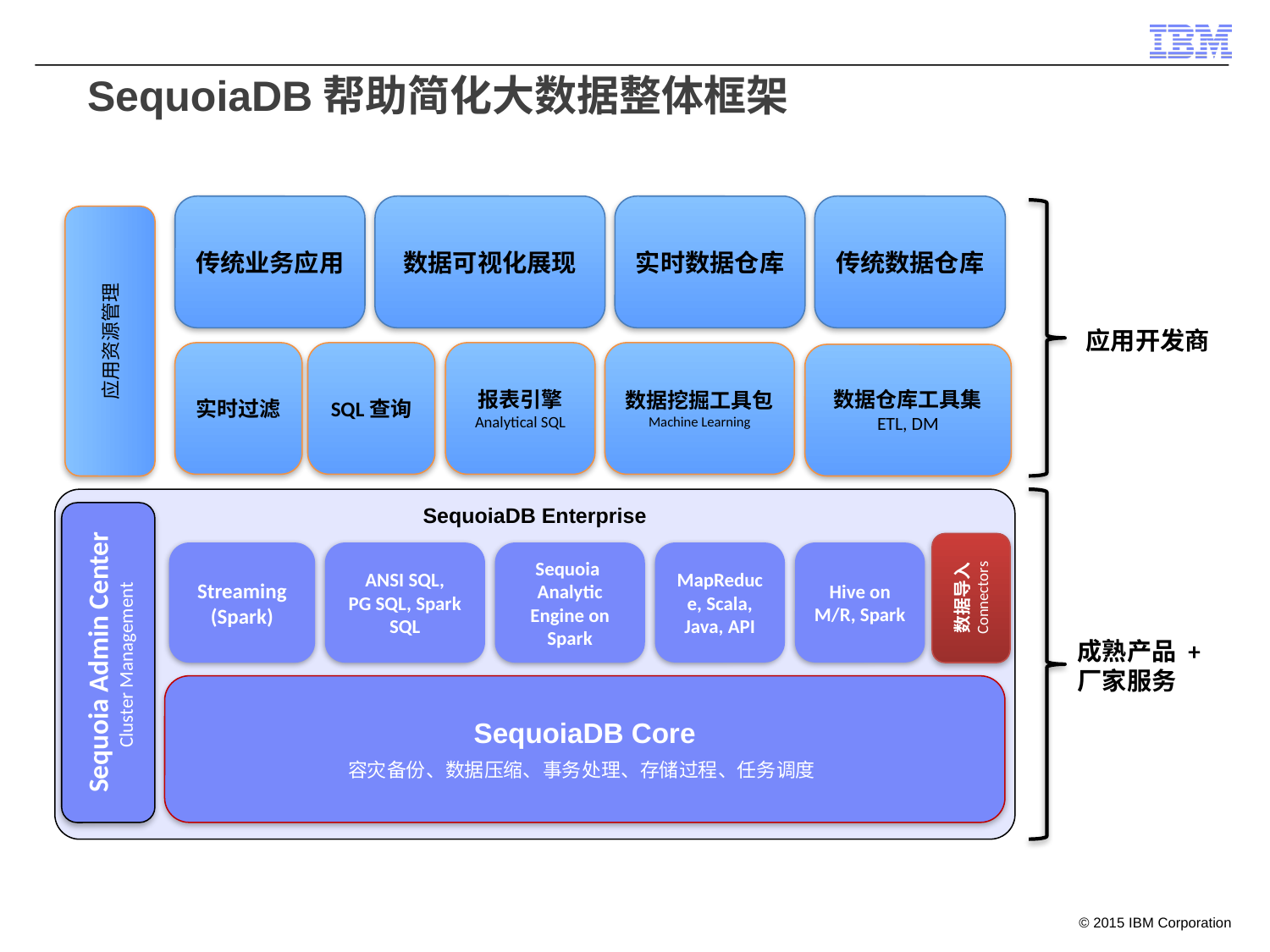

SequoiaDB帮助简化大数据整体框架
传统业务应用
数据可视化展现
实时数据仓库
传统数据仓库

应用资源管理
应用开发商
实时过滤
SQL查询
报表引擎
Analytical SQL
数据挖掘工具包
Machine Learning
数据仓库工具集
ETL, DM
SequoiaDB Enterprise

Sequoia Admin Center
Cluster Management
数据导入
Connectors
Streaming (Spark)
 ANSI SQL,
PG SQL, Spark SQL
Sequoia
Analytic Engine on Spark
MapReduce, Scala, Java, API
Hive on M/R, Spark
成熟产品 + 厂家服务
SequoiaDB Core
容灾备份、数据压缩、事务处理、存储过程、任务调度